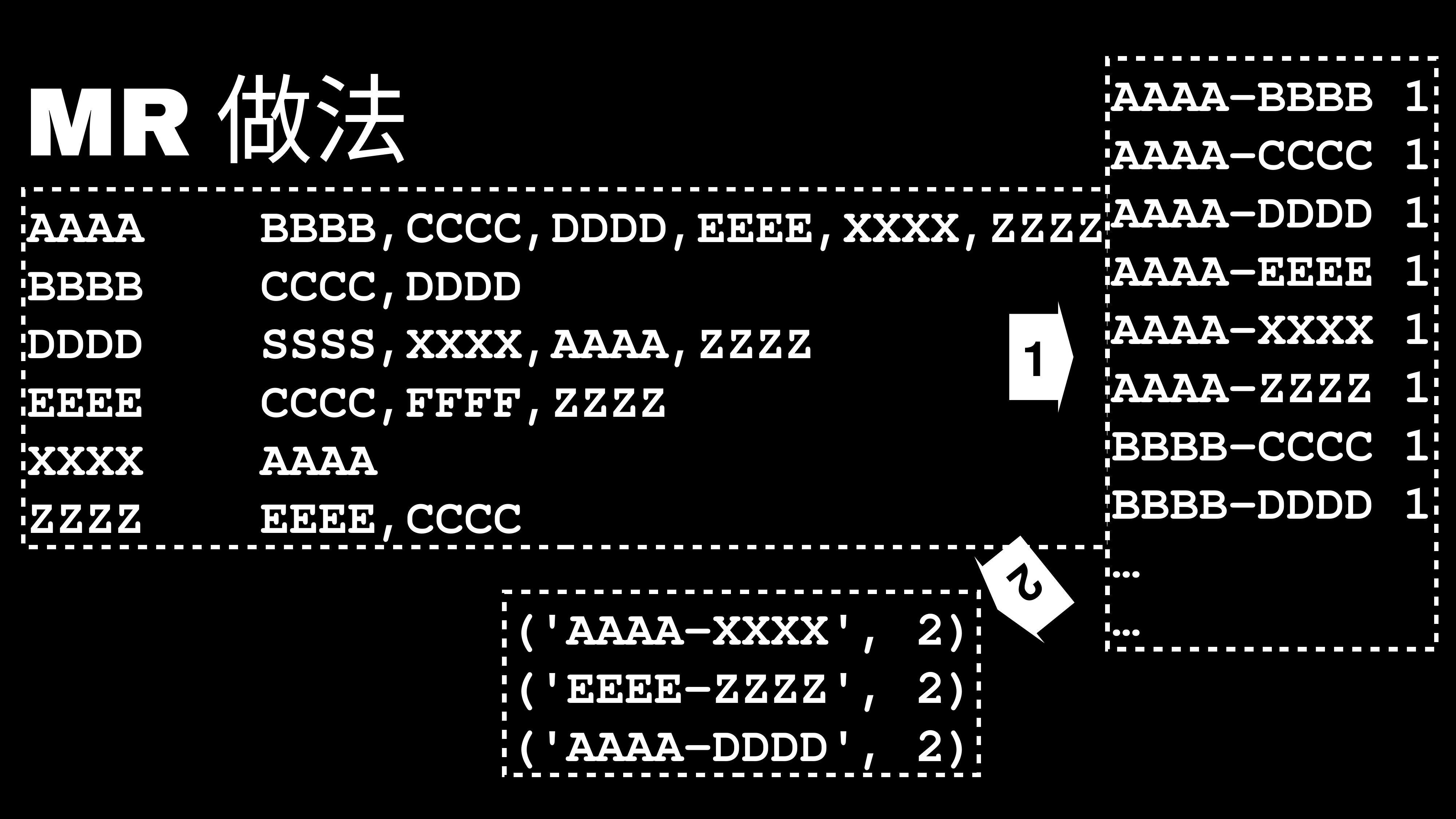

MR做法
AAAA-BBBB 1
AAAA-CCCC 1
AAAA-DDDD 1
AAAA-EEEE 1
AAAA-XXXX 1
AAAA-ZZZZ 1
BBBB-CCCC 1
BBBB-DDDD 1
…
…
AAAA    BBBB,CCCC,DDDD,EEEE,XXXX,ZZZZ
BBBB    CCCC,DDDD
DDDD    SSSS,XXXX,AAAA,ZZZZ
EEEE    CCCC,FFFF,ZZZZ
XXXX    AAAA
ZZZZ    EEEE,CCCC
1
2
('AAAA-XXXX', 2)
('EEEE-ZZZZ', 2)
('AAAA-DDDD', 2)